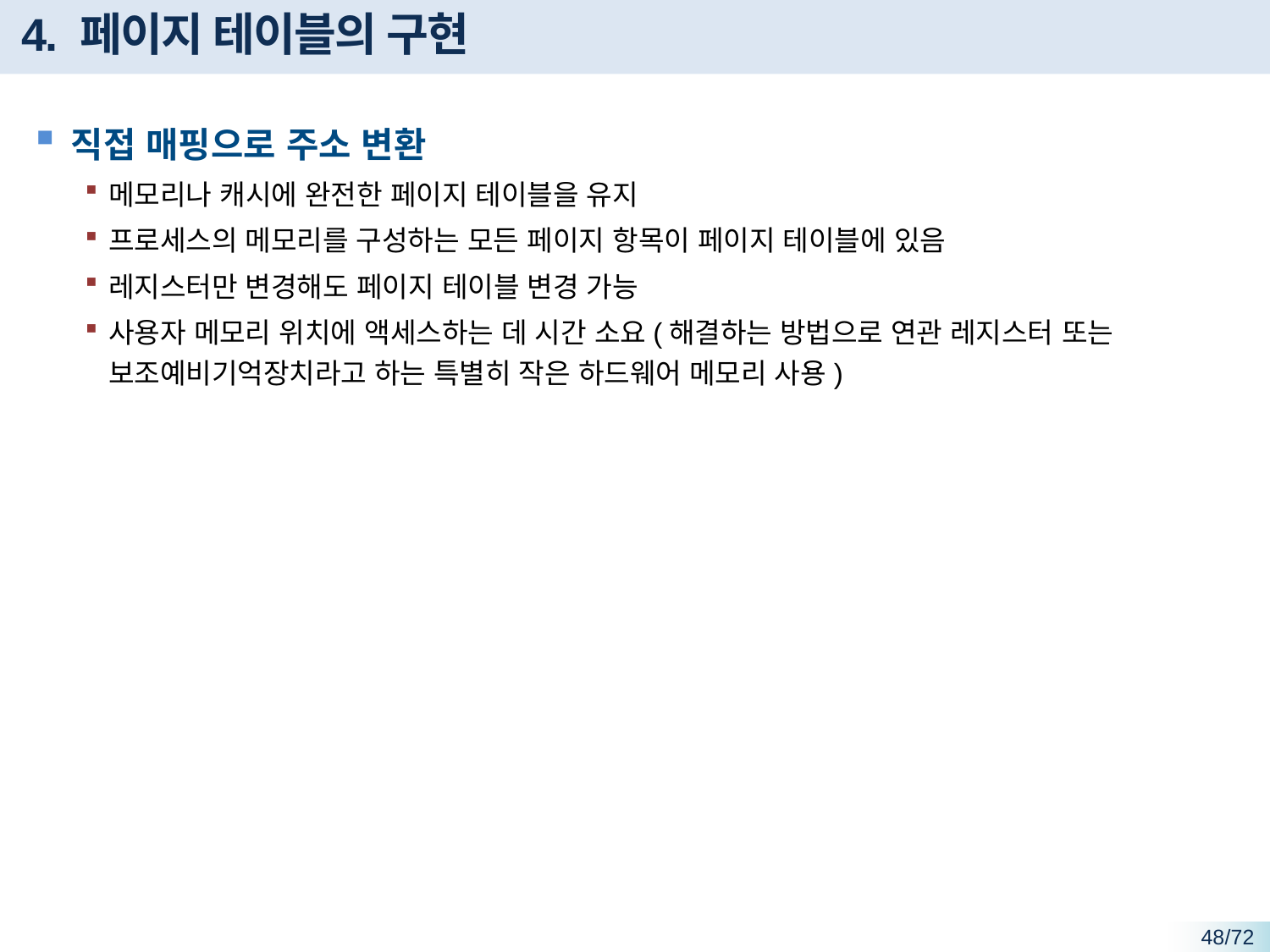

# 4. 페이지 테이블의 구현
직접 매핑으로 주소 변환
메모리나 캐시에 완전한 페이지 테이블을 유지
프로세스의 메모리를 구성하는 모든 페이지 항목이 페이지 테이블에 있음
레지스터만 변경해도 페이지 테이블 변경 가능
사용자 메모리 위치에 액세스하는 데 시간 소요(해결하는 방법으로 연관 레지스터 또는 보조예비기억장치라고 하는 특별히 작은 하드웨어 메모리 사용)